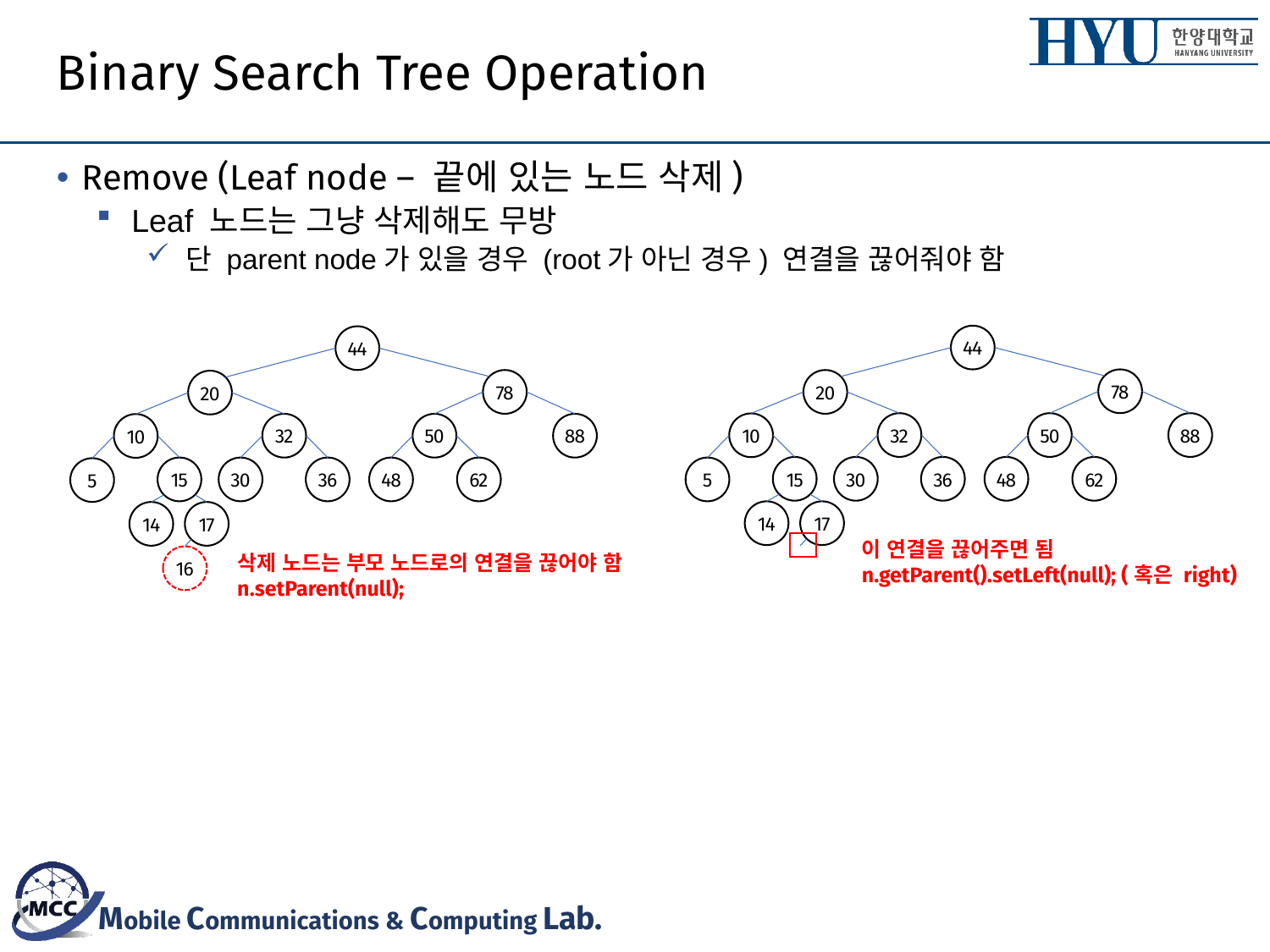

# Binary Search Tree Operation

Remove (Leaf node – 끝에 있는 노드 삭제)
Leaf 노드는 그냥 삭제해도 무방
단 parent node가 있을 경우 (root가 아닌 경우) 연결을 끊어줘야 함
44
78
20
32
50
88
10
36
30
15
48
62
5
14
17
44
78
20
32
50
88
10
36
30
15
48
62
5
14
17
16
이 연결을 끊어주면 됨
n.getParent().setLeft(null); (혹은 right)

삭제 노드는 부모 노드로의 연결을 끊어야 함
n.setParent(null);